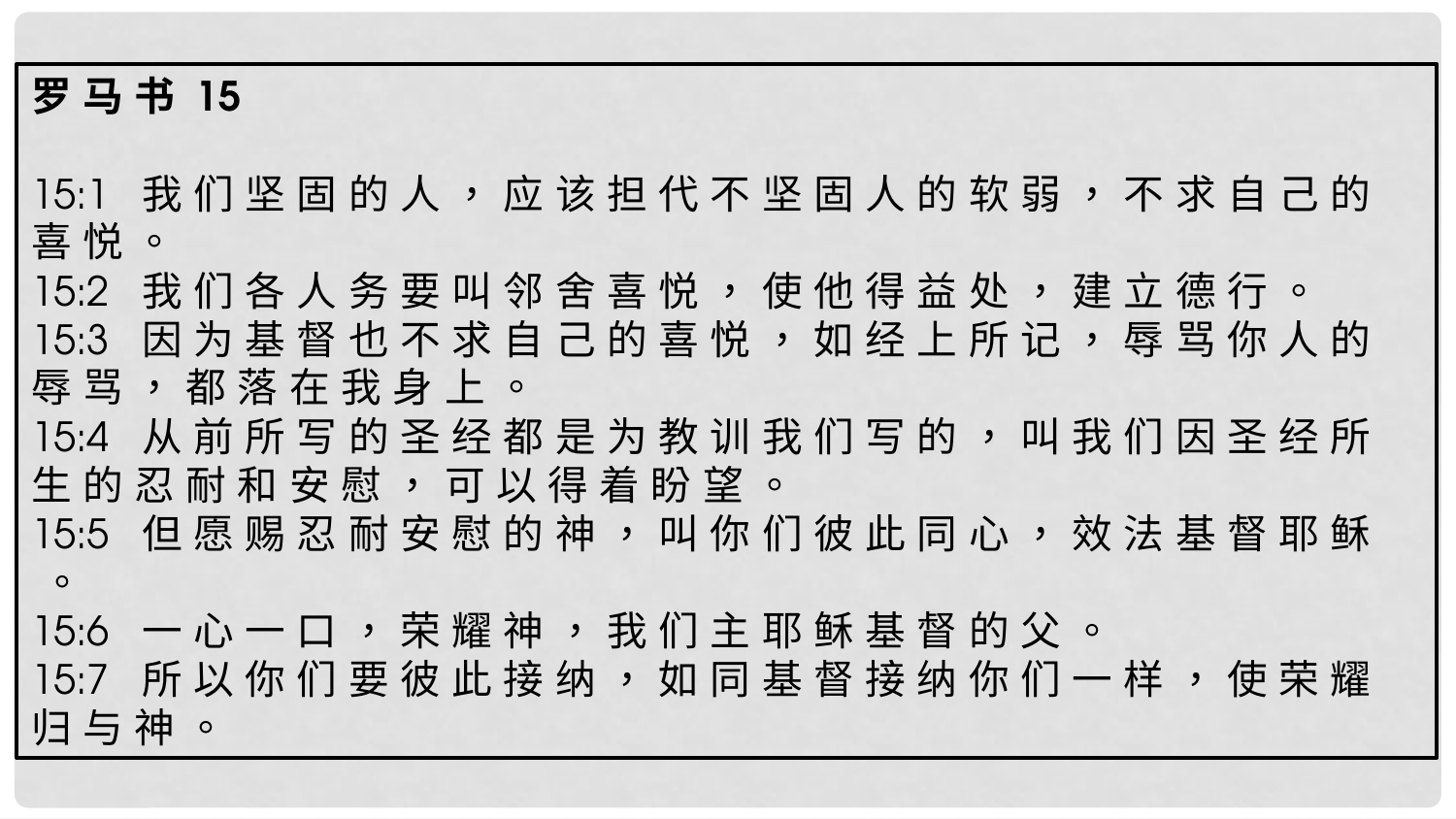

。
罗 马 书 15

15:1  我 们 坚 固 的 人 ， 应 该 担 代 不 坚 固 人 的 软 弱 ， 不 求 自 己 的 喜 悦 。
15:2  我 们 各 人 务 要 叫 邻 舍 喜 悦 ， 使 他 得 益 处 ， 建 立 德 行 。
15:3  因 为 基 督 也 不 求 自 己 的 喜 悦 ， 如 经 上 所 记 ， 辱 骂 你 人 的 辱 骂 ， 都 落 在 我 身 上 。
15:4  从 前 所 写 的 圣 经 都 是 为 教 训 我 们 写 的 ， 叫 我 们 因 圣 经 所 生 的 忍 耐 和 安 慰 ， 可 以 得 着 盼 望 。
15:5  但 愿 赐 忍 耐 安 慰 的 神 ， 叫 你 们 彼 此 同 心 ， 效 法 基 督 耶 稣 。
15:6  一 心 一 口 ， 荣 耀 神 ， 我 们 主 耶 稣 基 督 的 父 。
15:7  所 以 你 们 要 彼 此 接 纳 ， 如 同 基 督 接 纳 你 们 一 样 ， 使 荣 耀 归 与 神 。